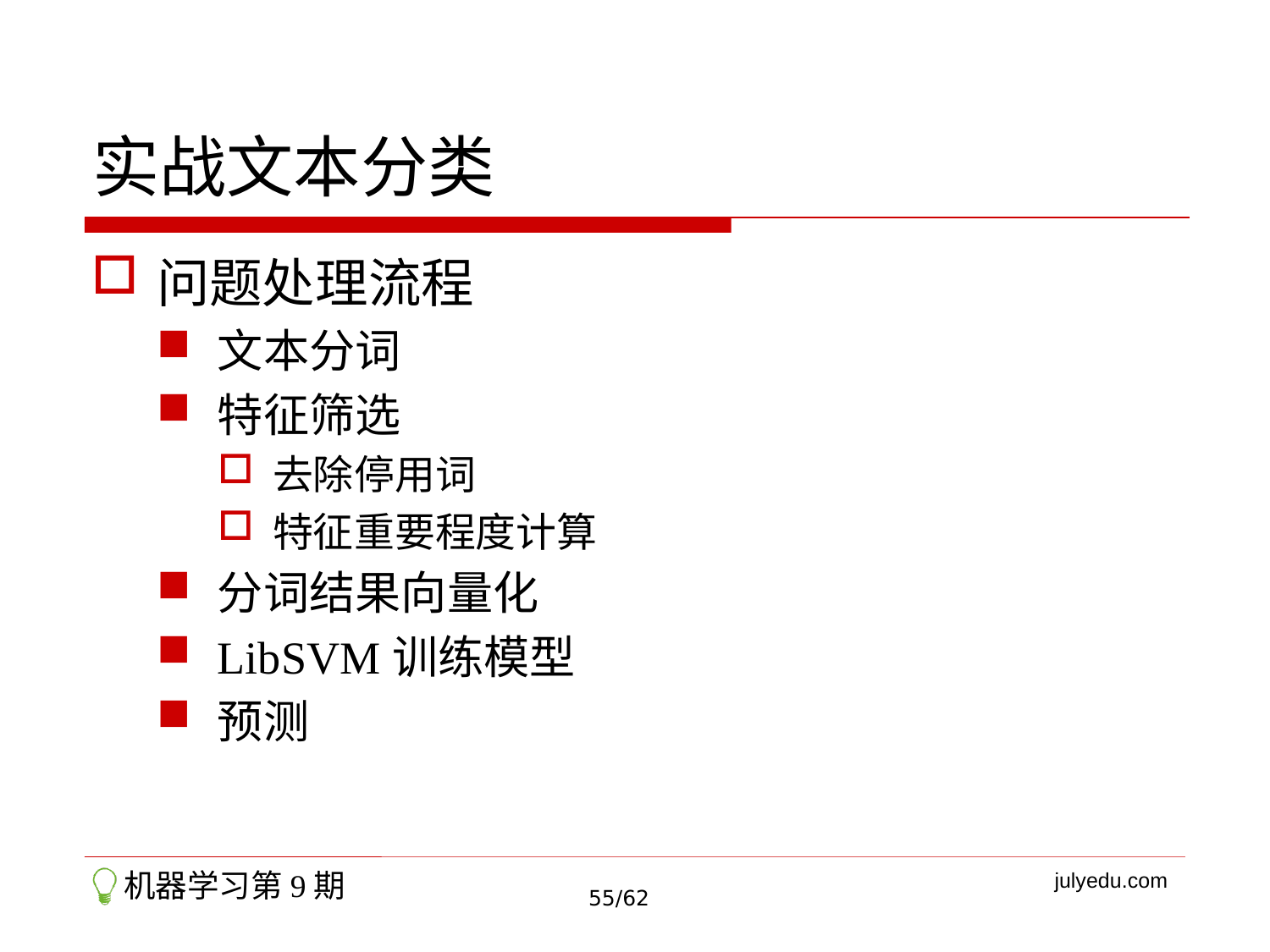

# 实战文本分类
问题处理流程
文本分词
特征筛选
去除停用词
特征重要程度计算
分词结果向量化
LibSVM训练模型
预测